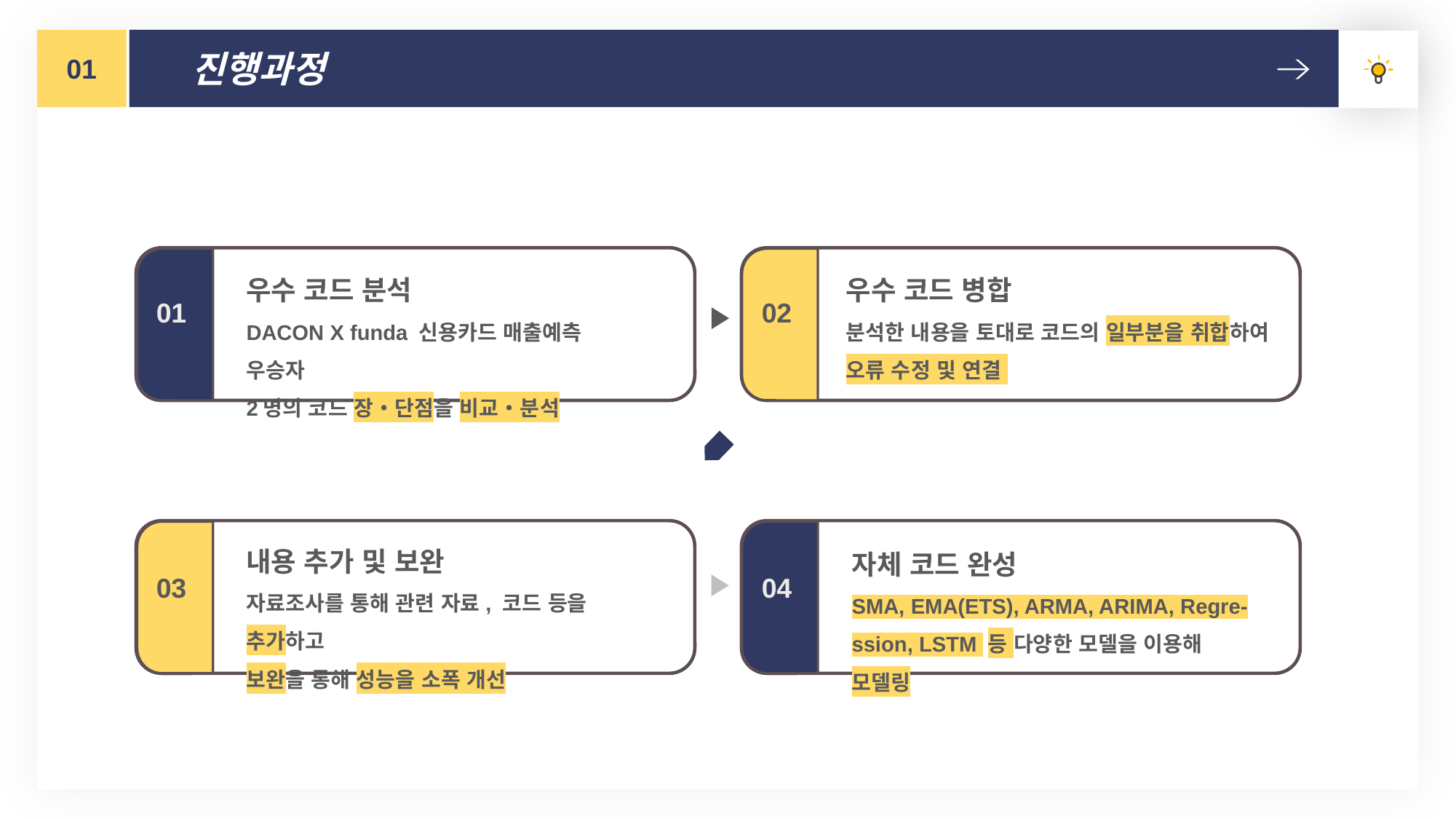

01
진행과정

우수 코드 분석
DACON X funda 신용카드 매출예측 우승자
2명의 코드 장・단점을 비교・분석
우수 코드 병합
분석한 내용을 토대로 코드의 일부분을 취합하여
오류 수정 및 연결
자료조사
▶

01
02
▶

내용 추가 및 보완
자료조사를 통해 관련 자료, 코드 등을 추가하고
보완을 통해 성능을 소폭 개선
자체 코드 완성
SMA, EMA(ETS), ARMA, ARIMA, Regre-ssion, LSTM 등 다양한 모델을 이용해 모델링
▶

03
04
자료조사
▶